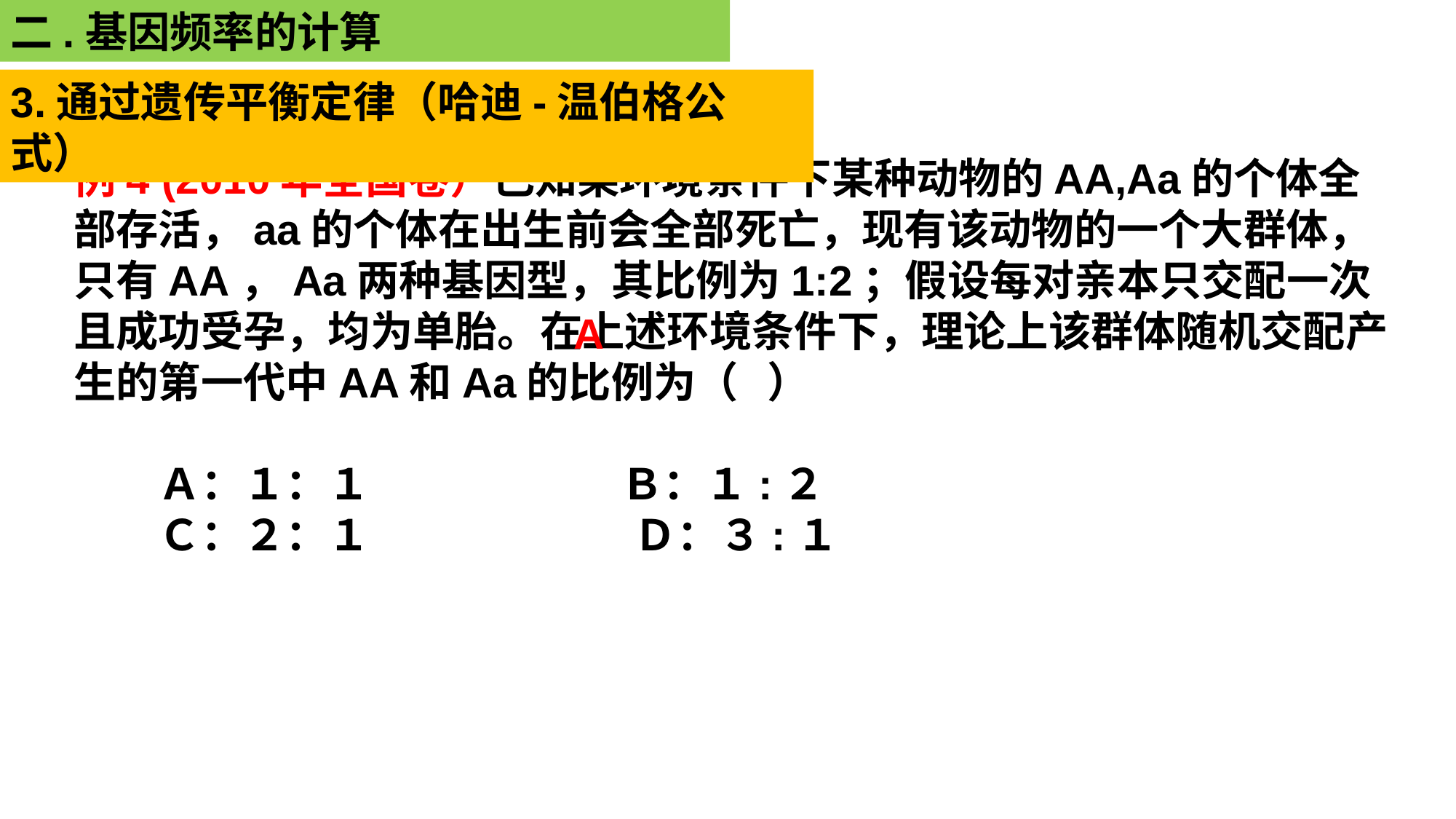

二.基因频率的计算
3.通过遗传平衡定律（哈迪-温伯格公式）
例4 (2010年全国卷）已知某环境条件下某种动物的AA,Aa的个体全部存活，aa的个体在出生前会全部死亡，现有该动物的一个大群体，只有AA，Aa两种基因型，其比例为1:2；假设每对亲本只交配一次且成功受孕，均为单胎。在上述环境条件下，理论上该群体随机交配产生的第一代中AA和Aa的比例为（   ）

　　Ａ：１：１　　　　　    Ｂ：１:２
　　Ｃ：２：１　　　　　　 Ｄ：３:１
A